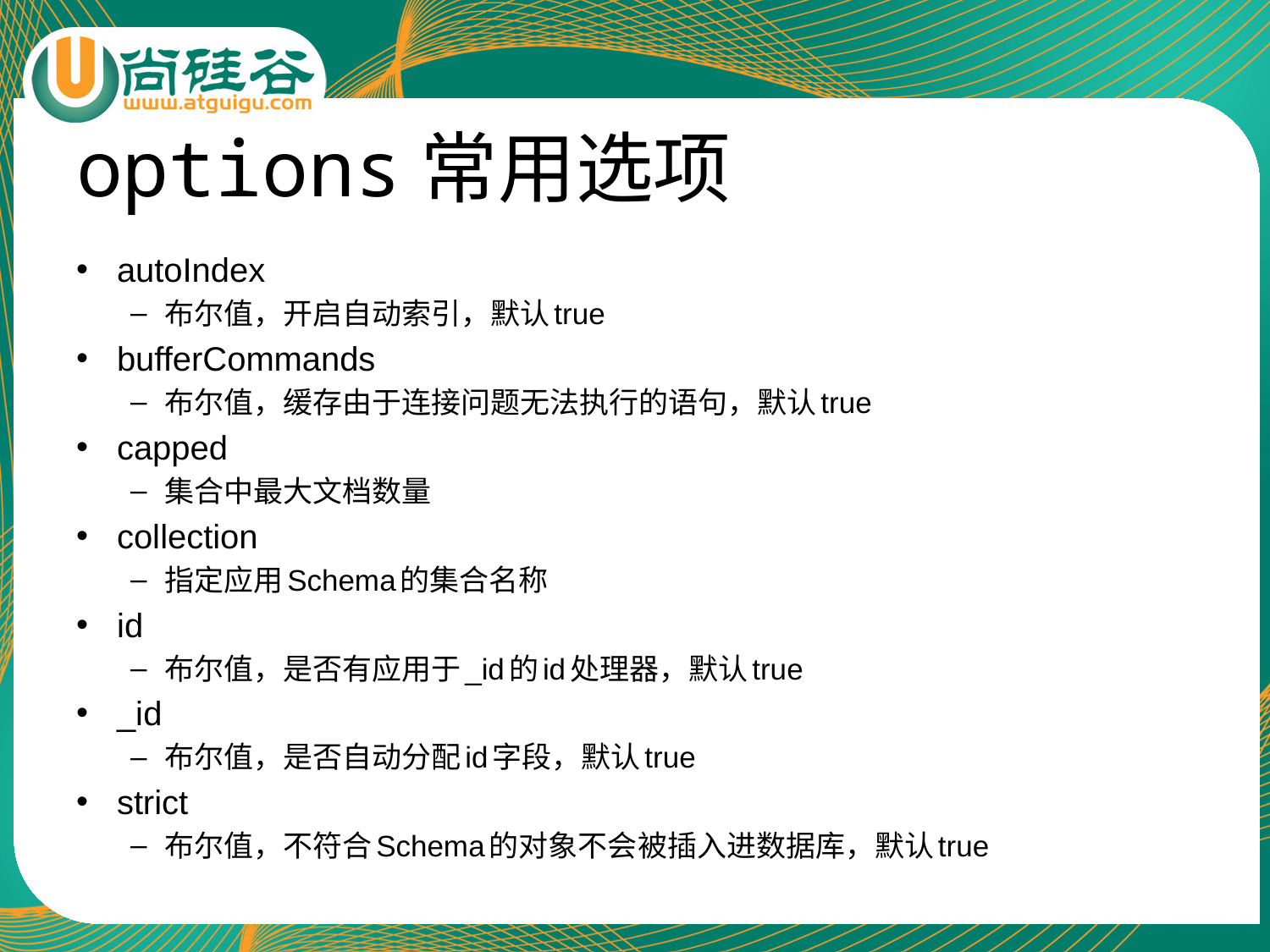

# options常用选项
autoIndex
布尔值，开启自动索引，默认true
bufferCommands
布尔值，缓存由于连接问题无法执行的语句，默认true
capped
集合中最大文档数量
collection
指定应用Schema的集合名称
id
布尔值，是否有应用于_id的id处理器，默认true
_id
布尔值，是否自动分配id字段，默认true
strict
布尔值，不符合Schema的对象不会被插入进数据库，默认true